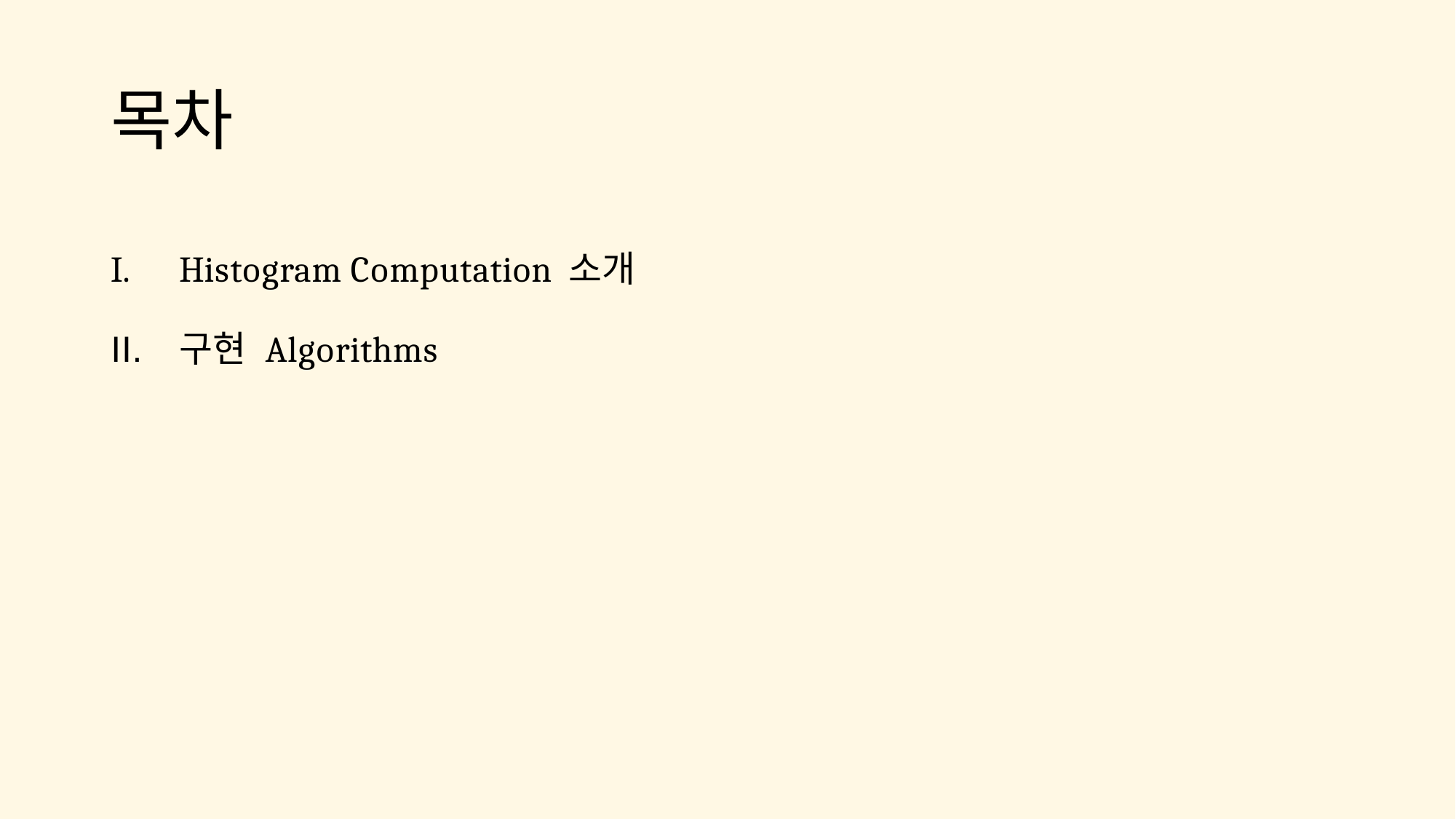

# 목차
Histogram Computation 소개
구현 Algorithms